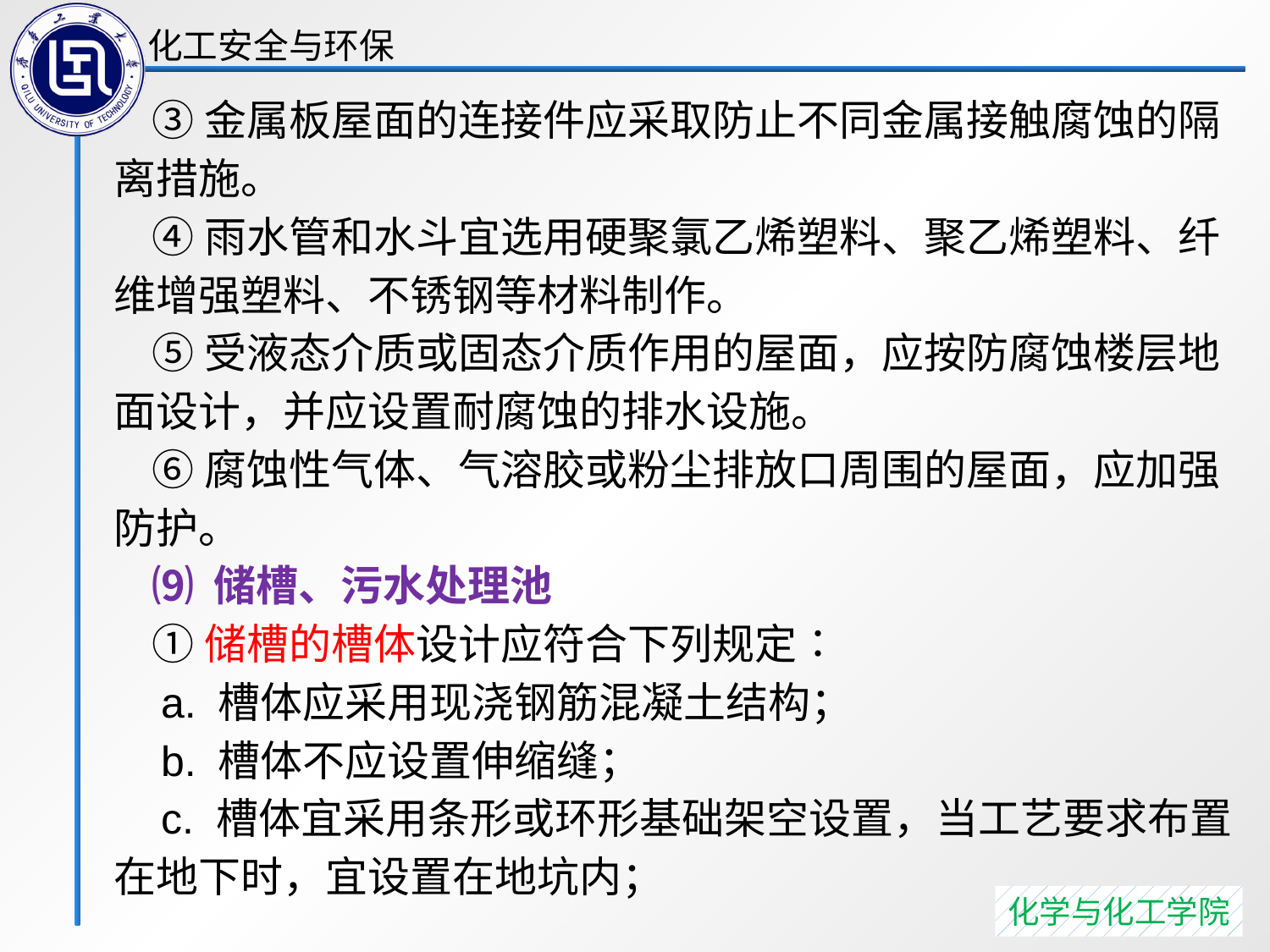

③金属板屋面的连接件应采取防止不同金属接触腐蚀的隔离措施。
    ④雨水管和水斗宜选用硬聚氯乙烯塑料、聚乙烯塑料、纤维增强塑料、不锈钢等材料制作。
    ⑤受液态介质或固态介质作用的屋面，应按防腐蚀楼层地面设计，并应设置耐腐蚀的排水设施。
    ⑥腐蚀性气体、气溶胶或粉尘排放口周围的屋面，应加强防护。
    ⑼ 储槽、污水处理池
    ①储槽的槽体设计应符合下列规定∶
    a. 槽体应采用现浇钢筋混凝土结构；
    b. 槽体不应设置伸缩缝；
    c. 槽体宜采用条形或环形基础架空设置，当工艺要求布置在地下时，宜设置在地坑内；